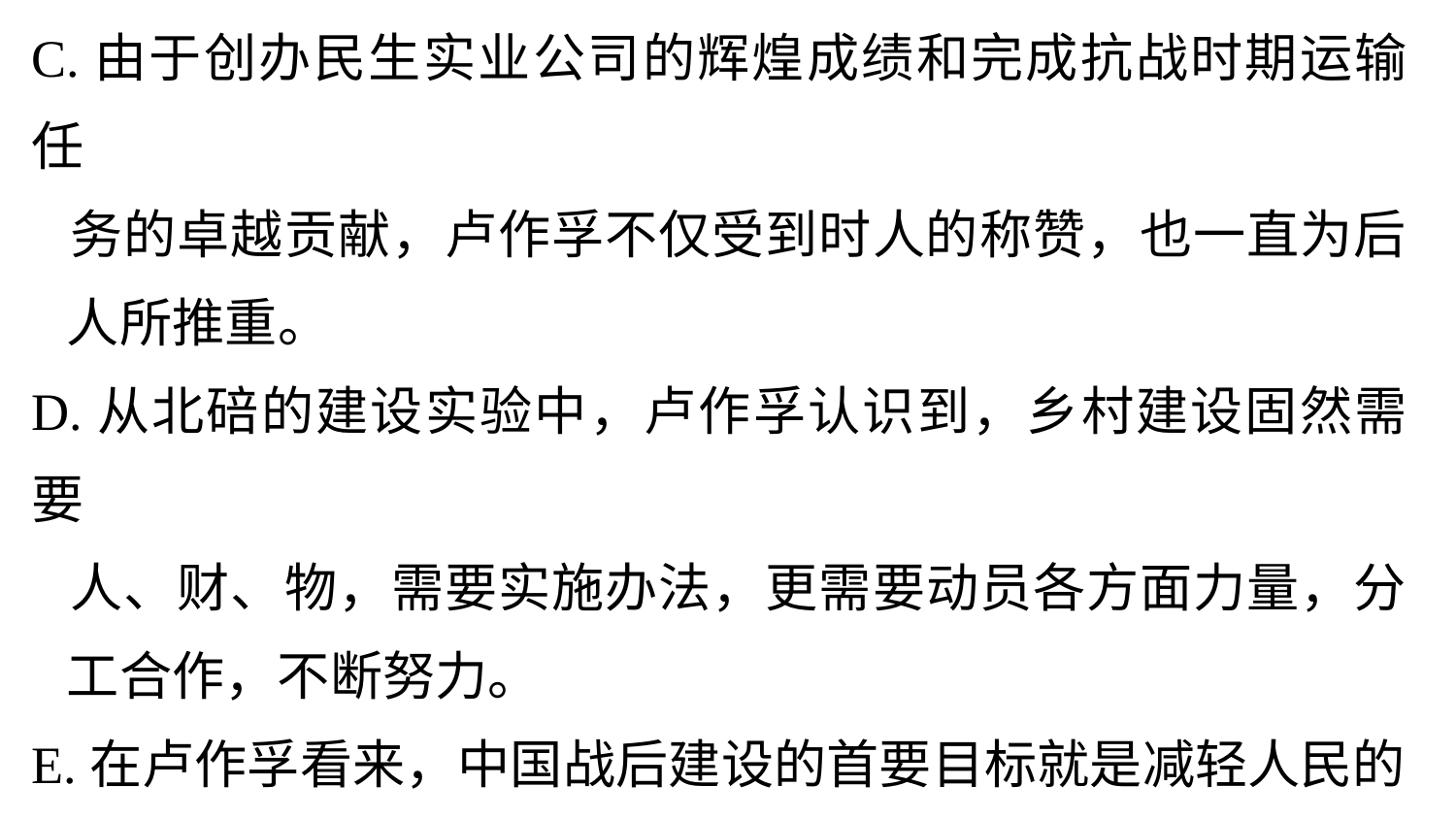

C.由于创办民生实业公司的辉煌成绩和完成抗战时期运输任
   务的卓越贡献，卢作孚不仅受到时人的称赞，也一直为后
   人所推重。
D.从北碚的建设实验中，卢作孚认识到，乡村建设固然需要
   人、财、物，需要实施办法，更需要动员各方面力量，分
   工合作，不断努力。
E.在卢作孚看来，中国战后建设的首要目标就是减轻人民的
   痛苦，增进人民的幸福，造公众福，急公众难，并为此身
   体力行，全力趋赴。